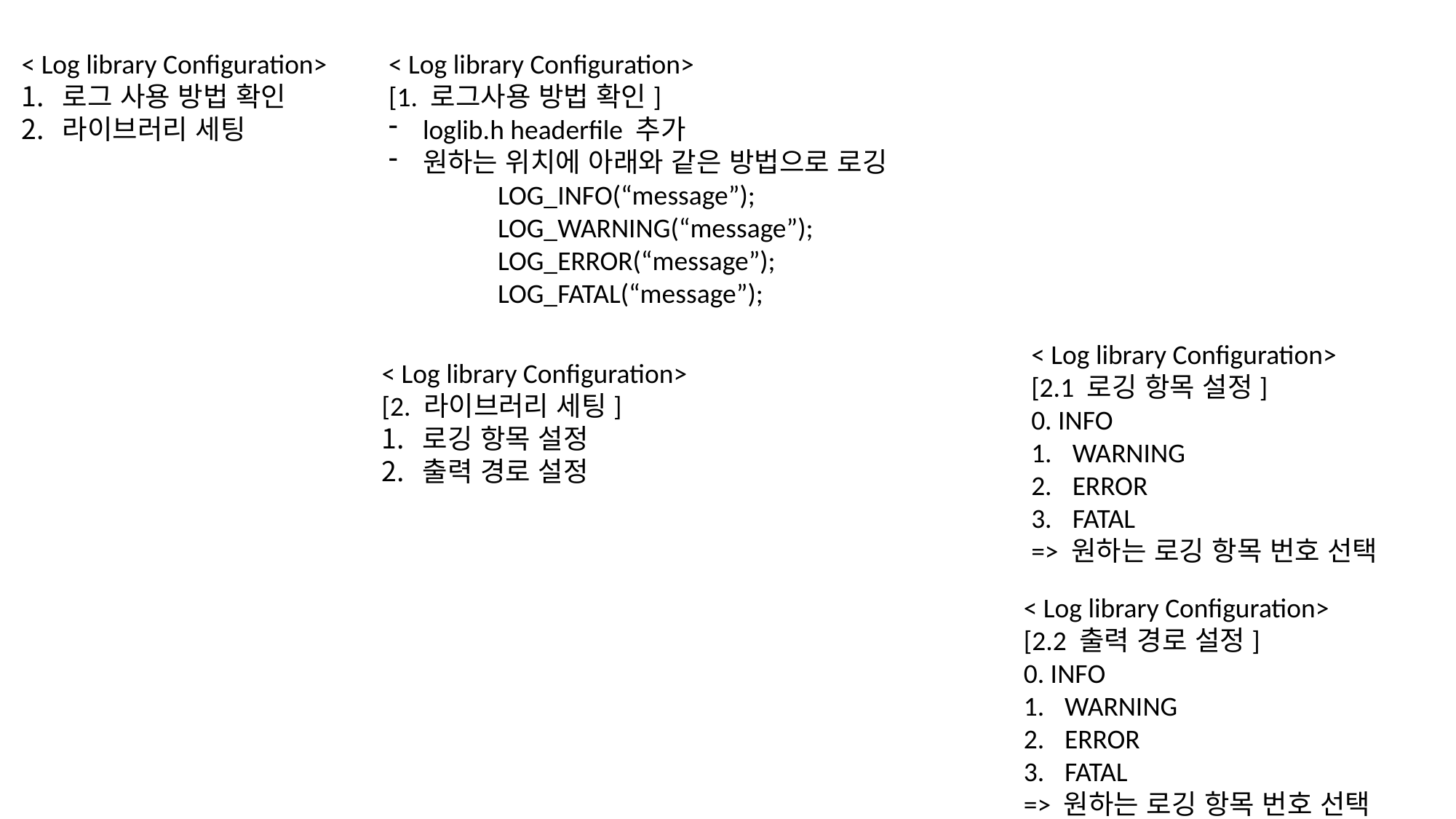

< Log library Configuration>
로그 사용 방법 확인
라이브러리 세팅

< Log library Configuration>
[1. 로그사용 방법 확인]
loglib.h headerfile 추가
원하는 위치에 아래와 같은 방법으로 로깅
	LOG_INFO(“message”);
	LOG_WARNING(“message”);
	LOG_ERROR(“message”);
	LOG_FATAL(“message”);

< Log library Configuration>
[2.1 로깅 항목 설정]
0. INFO
WARNING
ERROR
FATAL
=> 원하는 로깅 항목 번호 선택
< Log library Configuration>
[2. 라이브러리 세팅]
로깅 항목 설정
출력 경로 설정
< Log library Configuration>
[2.2 출력 경로 설정]
0. INFO
WARNING
ERROR
FATAL
=> 원하는 로깅 항목 번호 선택